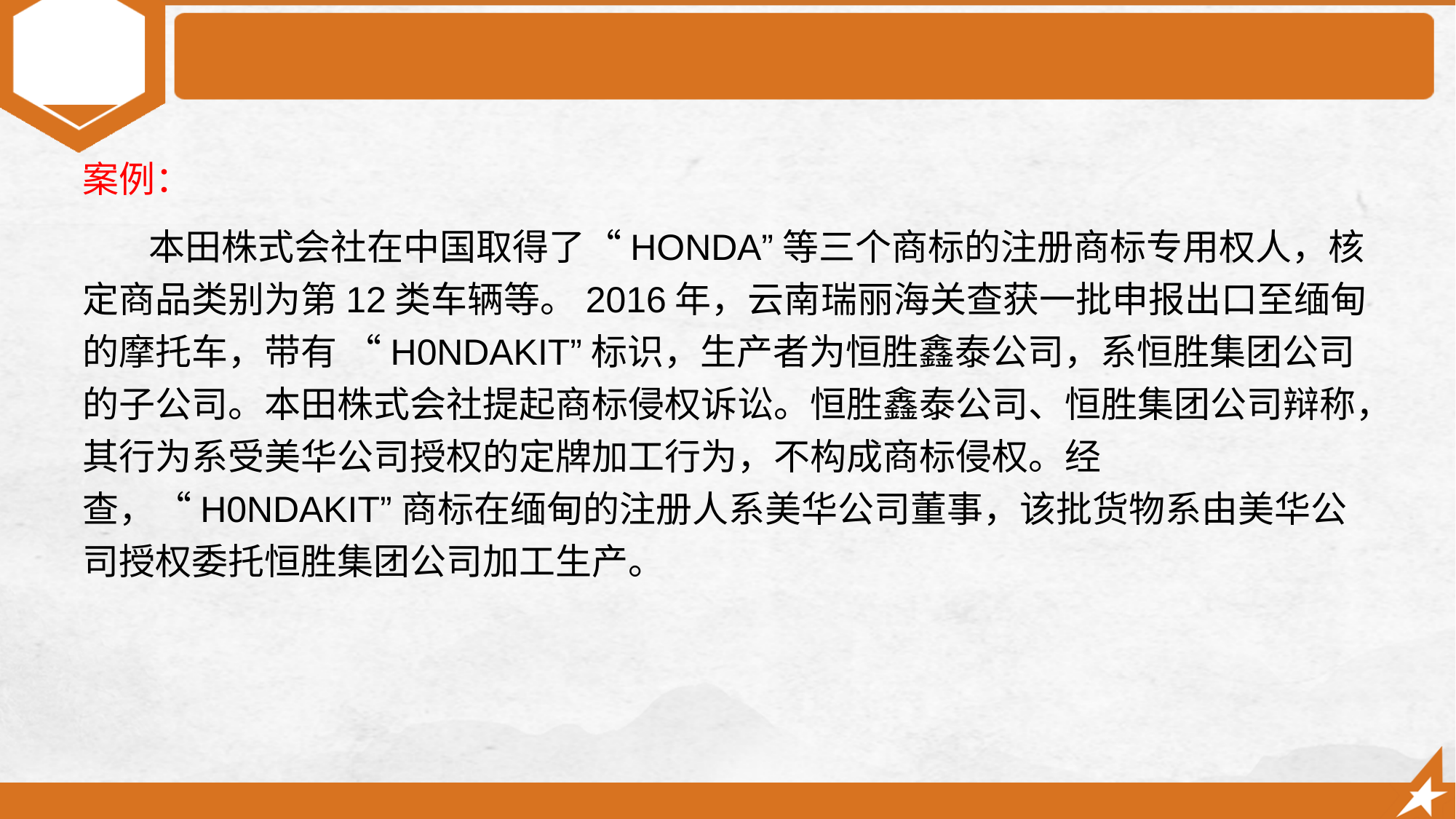

案例：
       本田株式会社在中国取得了“HONDA”等三个商标的注册商标专用权人，核定商品类别为第12类车辆等。2016年，云南瑞丽海关查获一批申报出口至缅甸的摩托车，带有 “H0NDAKIT”标识，生产者为恒胜鑫泰公司，系恒胜集团公司的子公司。本田株式会社提起商标侵权诉讼。恒胜鑫泰公司、恒胜集团公司辩称，其行为系受美华公司授权的定牌加工行为，不构成商标侵权。经查，“H0NDAKIT”商标在缅甸的注册人系美华公司董事，该批货物系由美华公司授权委托恒胜集团公司加工生产。